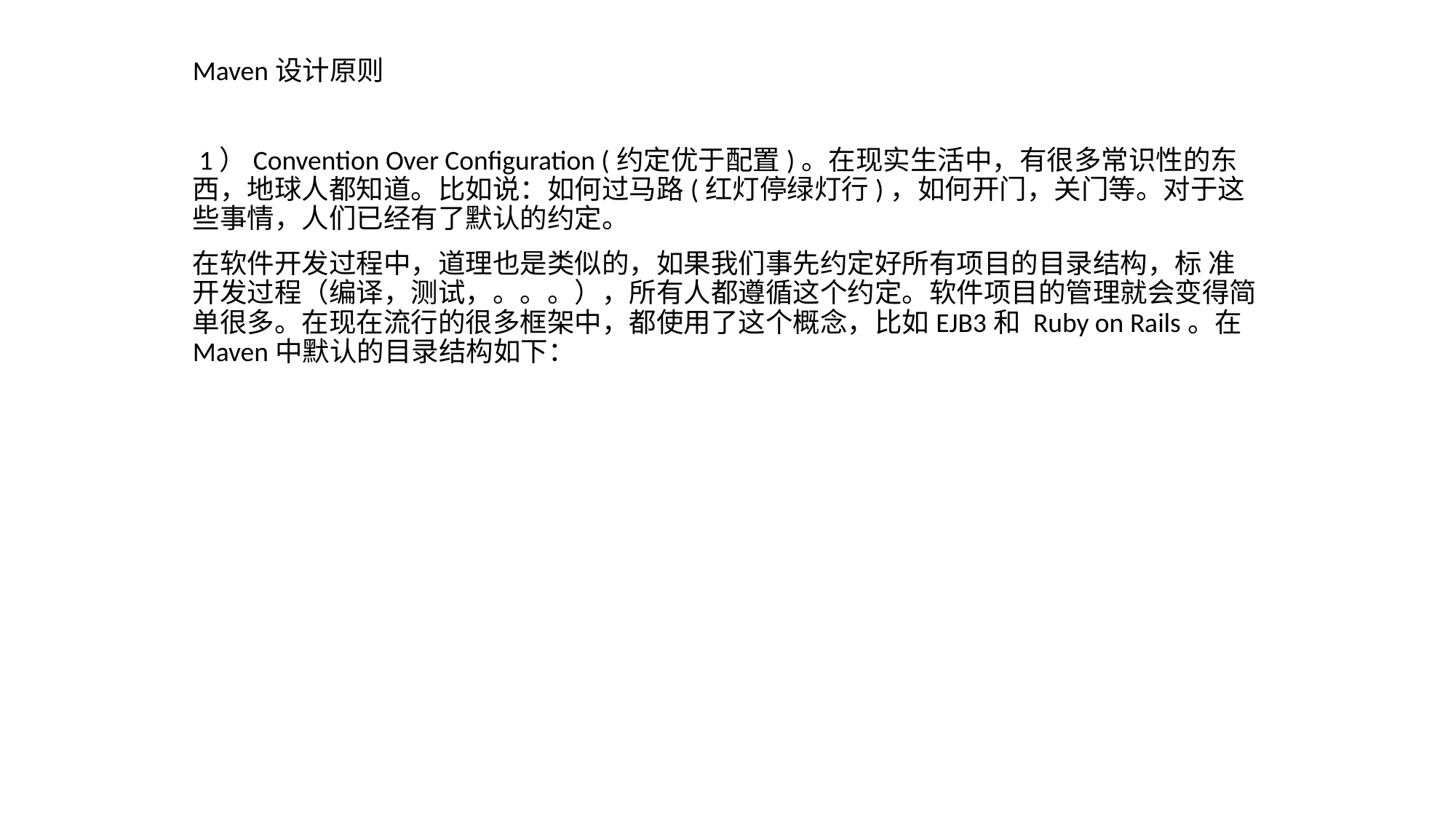

Maven设计原则

 1）Convention Over Configuration (约定优于配置)。在现实生活中，有很多常识性的东西，地球人都知道。比如说：如何过马路(红灯停绿灯行)，如何开门，关门等。对于这些事情，人们已经有了默认的约定。
在软件开发过程中，道理也是类似的，如果我们事先约定好所有项目的目录结构，标 准开发过程（编译，测试，。。。），所有人都遵循这个约定。软件项目的管理就会变得简单很多。在现在流行的很多框架中，都使用了这个概念，比如EJB3和 Ruby on Rails。在Maven中默认的目录结构如下：